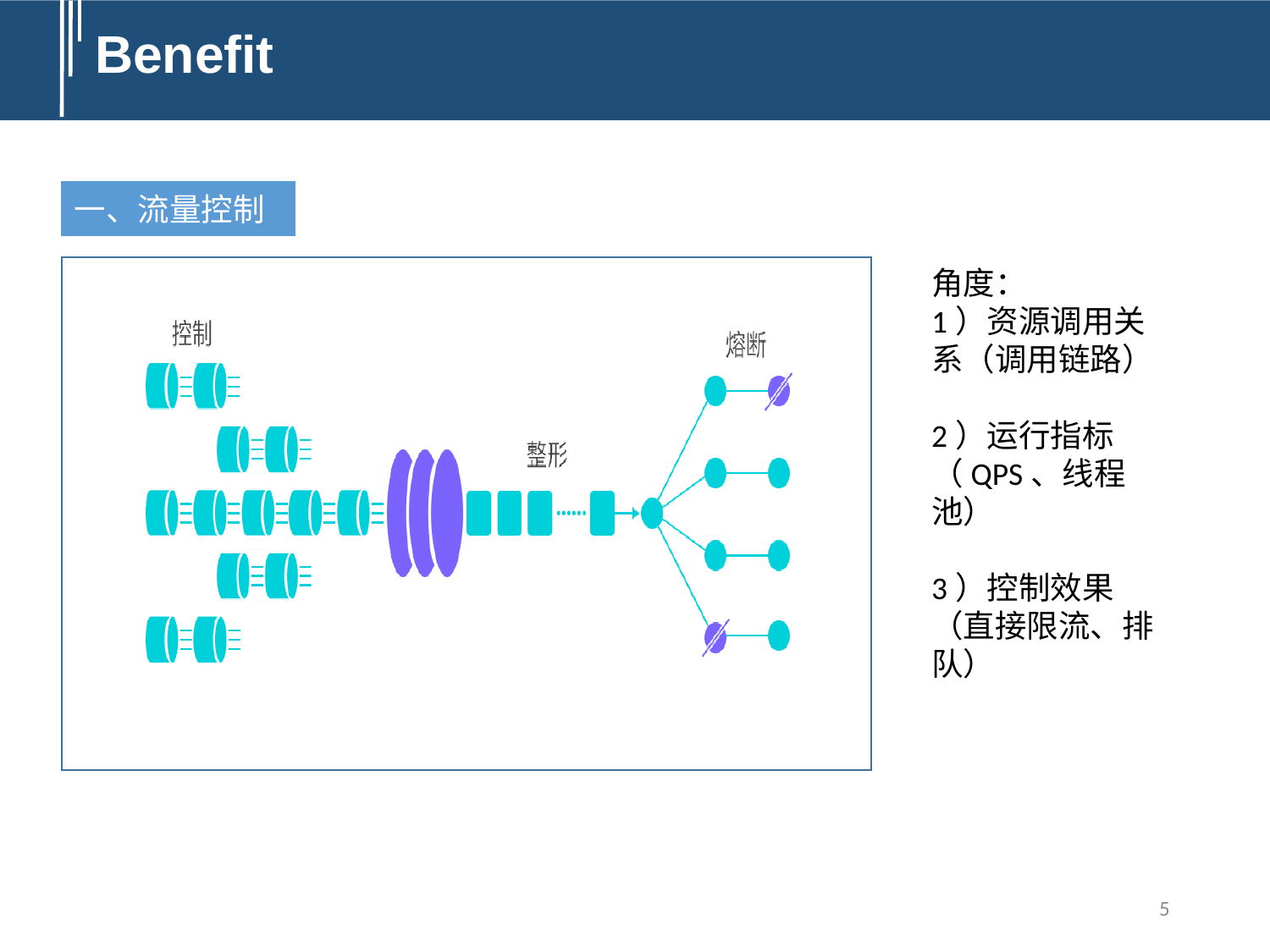

Benefit
一、流量控制

角度：
1）资源调用关系（调用链路）

2）运行指标（QPS、线程池）

3）控制效果（直接限流、排队）
5